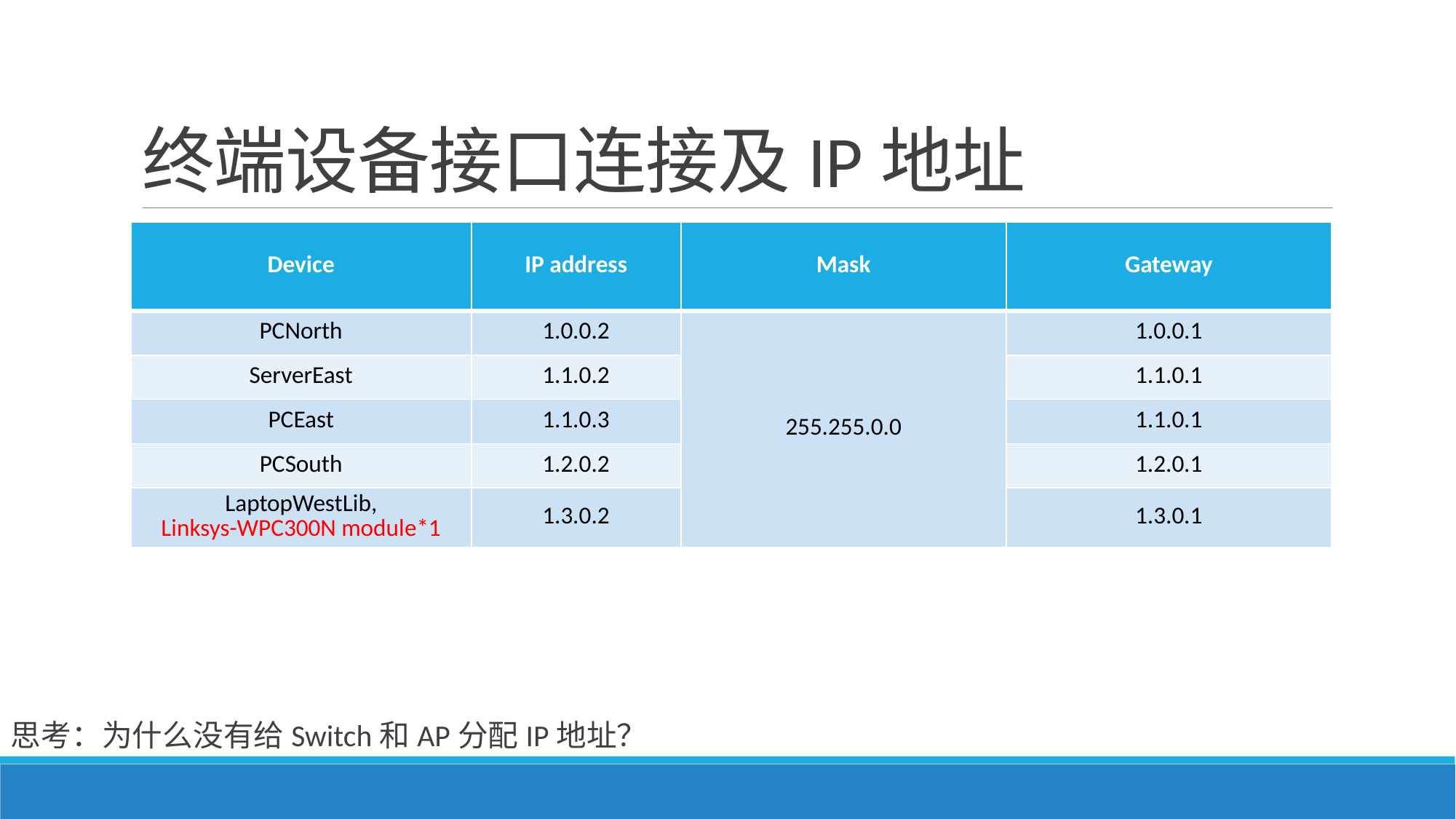

# 终端设备接口连接及IP地址
| Device | IP address | Mask | Gateway |
| --- | --- | --- | --- |
| PCNorth | 1.0.0.2 | 255.255.0.0 | 1.0.0.1 |
| ServerEast | 1.1.0.2 |  | 1.1.0.1 |
| PCEast | 1.1.0.3 |  | 1.1.0.1 |
| PCSouth | 1.2.0.2 |  | 1.2.0.1 |
| LaptopWestLib, Linksys-WPC300N module\*1 | 1.3.0.2 |  | 1.3.0.1 |
思考：为什么没有给Switch和AP分配IP地址？